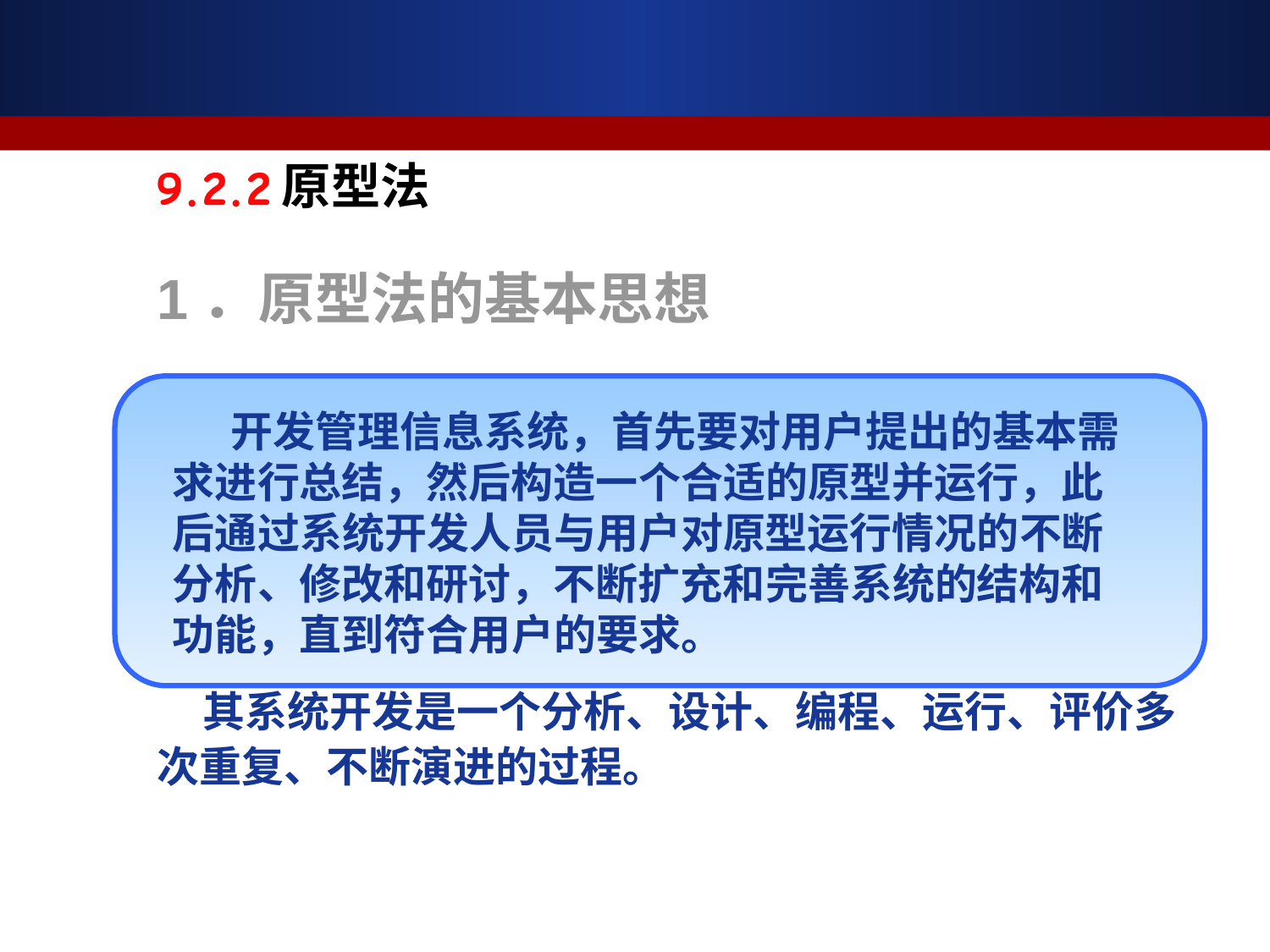

9.2.2原型法
1．原型法的基本思想

   其系统开发是一个分析、设计、编程、运行、评价多次重复、不断演进的过程。

     开发管理信息系统，首先要对用户提出的基本需求进行总结，然后构造一个合适的原型并运行，此后通过系统开发人员与用户对原型运行情况的不断分析、修改和研讨，不断扩充和完善系统的结构和功能，直到符合用户的要求。